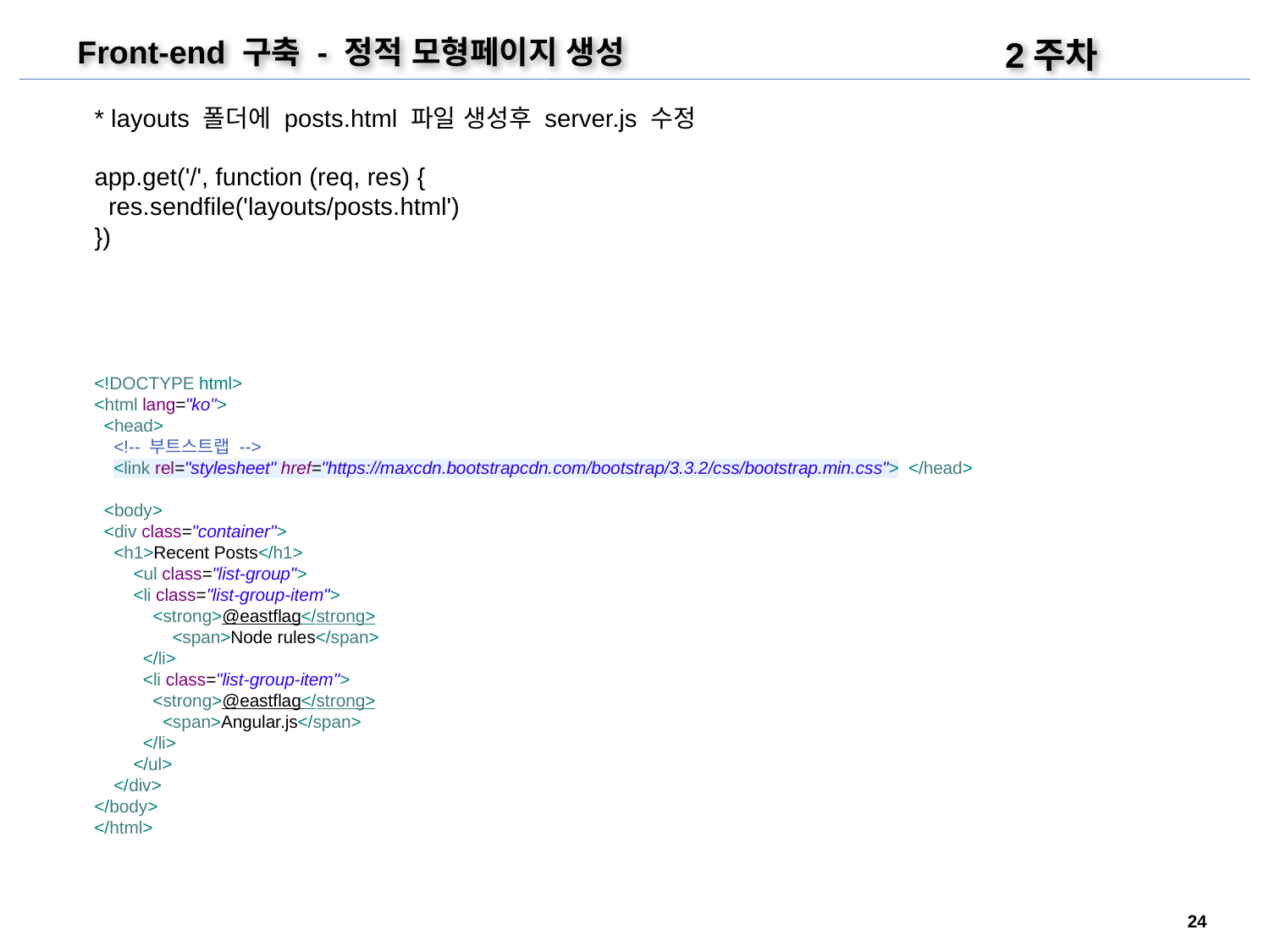

2주차
Front-end 구축 - 정적 모형페이지 생성
* layouts 폴더에 posts.html 파일 생성후 server.js 수정

app.get('/', function (req, res) {
  res.sendfile('layouts/posts.html')
})

<!DOCTYPE html>
<html lang="ko">
  <head>
    <!-- 부트스트랩 -->
    <link rel="stylesheet" href="https://maxcdn.bootstrapcdn.com/bootstrap/3.3.2/css/bootstrap.min.css">  </head>

  <body>
  <div class="container">
    <h1>Recent Posts</h1>
        <ul class="list-group">
        <li class="list-group-item">
            <strong>@eastflag</strong>
                <span>Node rules</span>
          </li>
          <li class="list-group-item">
            <strong>@eastflag</strong>
              <span>Angular.js</span>
          </li>
        </ul>
    </div>
</body>
</html>